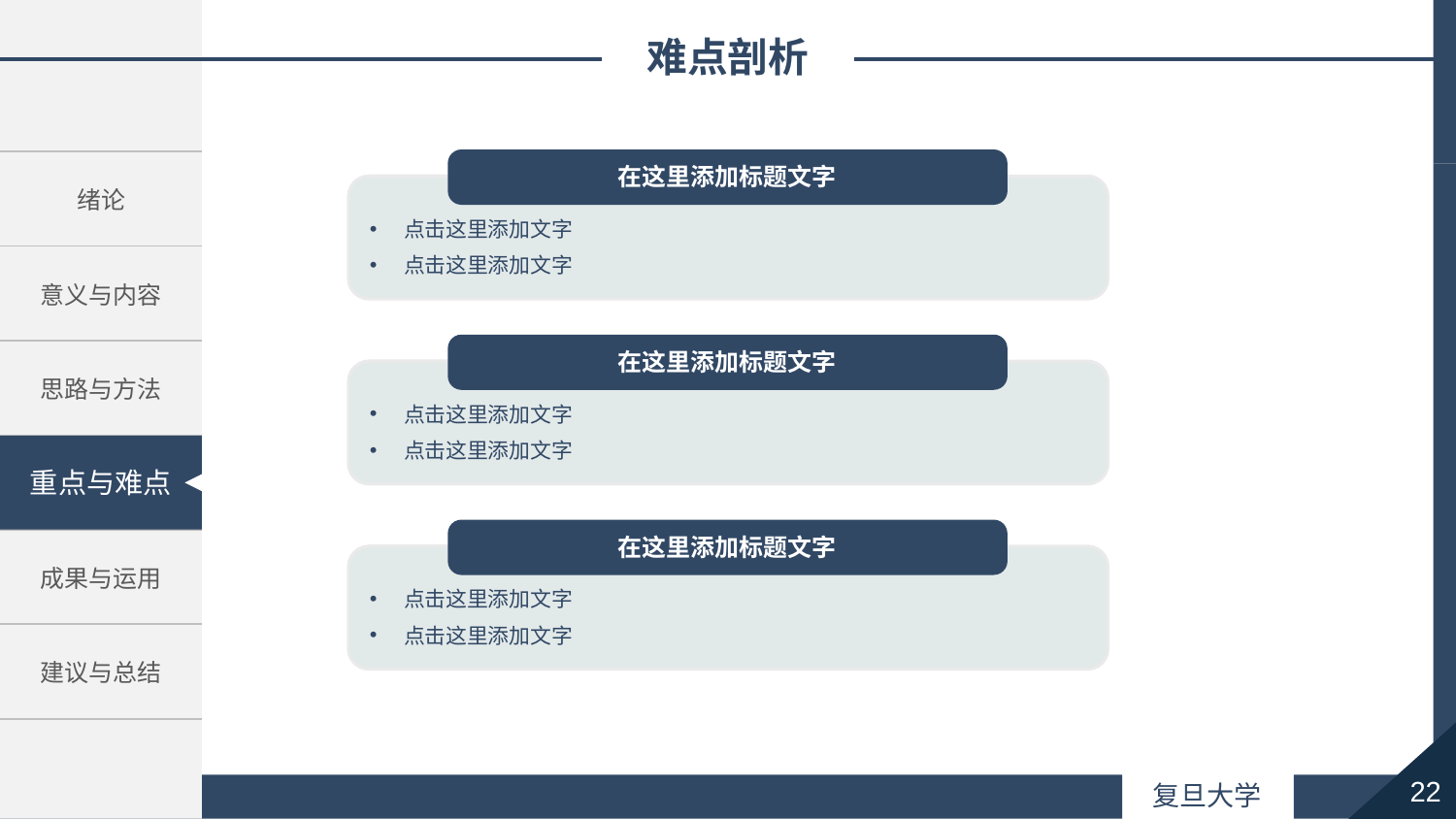

难点剖析

在这里添加标题文字

点击这里添加文字
点击这里添加文字

在这里添加标题文字

点击这里添加文字
点击这里添加文字

在这里添加标题文字

点击这里添加文字
点击这里添加文字